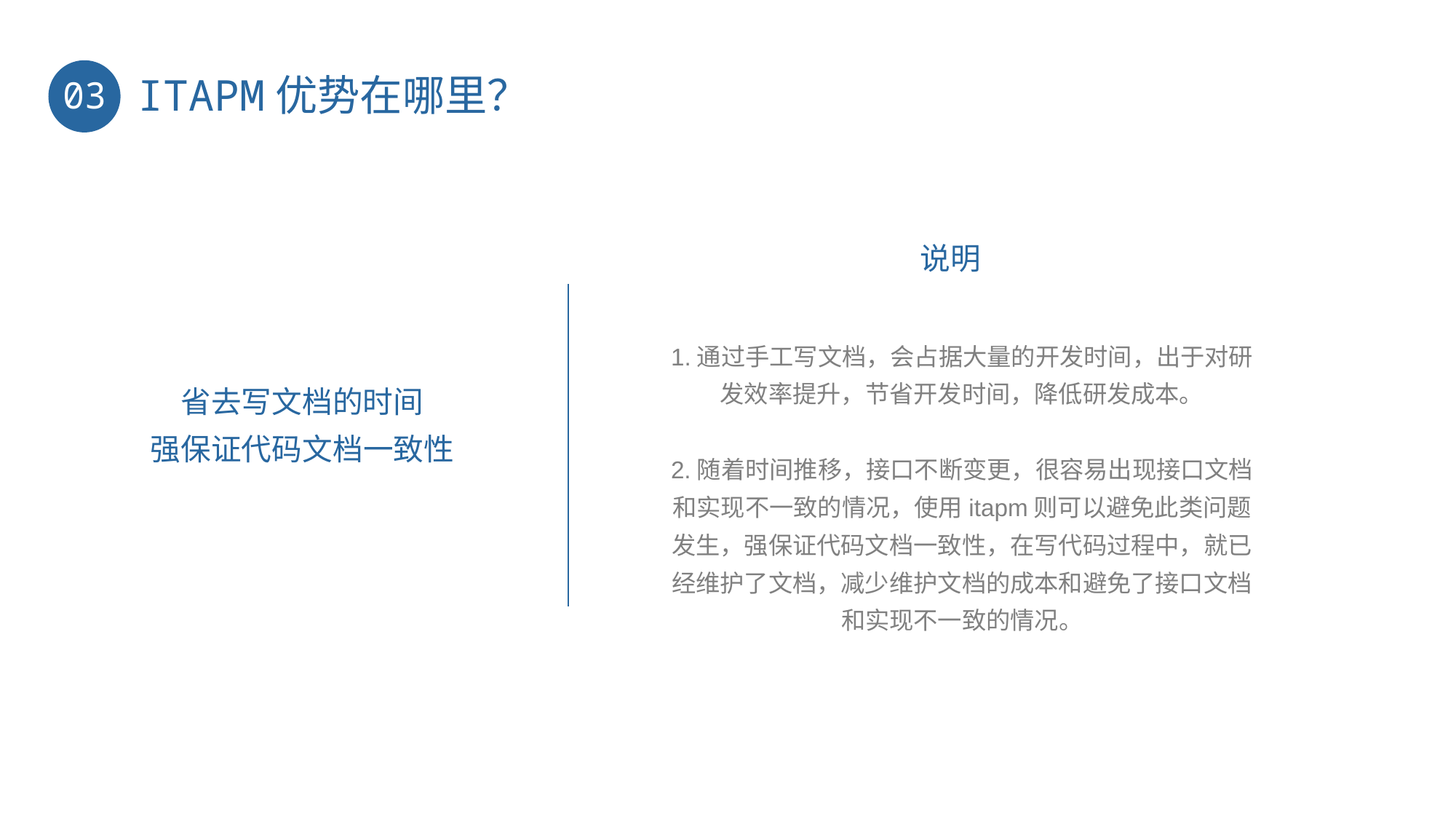

ITAPM优势在哪里？
03
说明
1.通过手工写文档，会占据大量的开发时间，出于对研发效率提升，节省开发时间，降低研发成本。

2.随着时间推移，接口不断变更，很容易出现接口文档和实现不一致的情况，使用itapm则可以避免此类问题发生，强保证代码文档一致性，在写代码过程中，就已经维护了文档，减少维护文档的成本和避免了接口文档和实现不一致的情况。

省去写文档的时间
强保证代码文档一致性